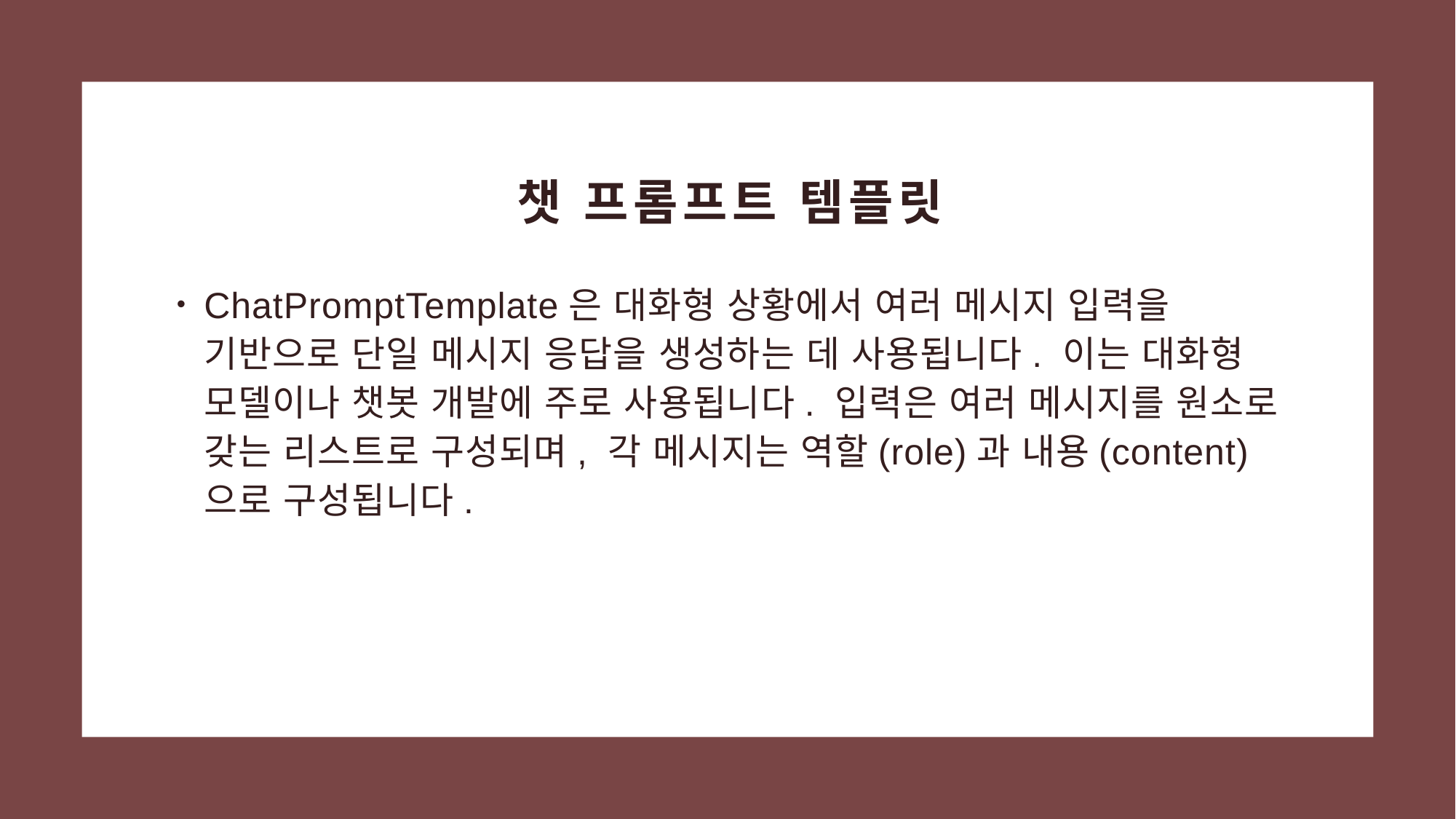

# 챗 프롬프트 템플릿
ChatPromptTemplate은 대화형 상황에서 여러 메시지 입력을 기반으로 단일 메시지 응답을 생성하는 데 사용됩니다. 이는 대화형 모델이나 챗봇 개발에 주로 사용됩니다. 입력은 여러 메시지를 원소로 갖는 리스트로 구성되며, 각 메시지는 역할(role)과 내용(content)으로 구성됩니다.